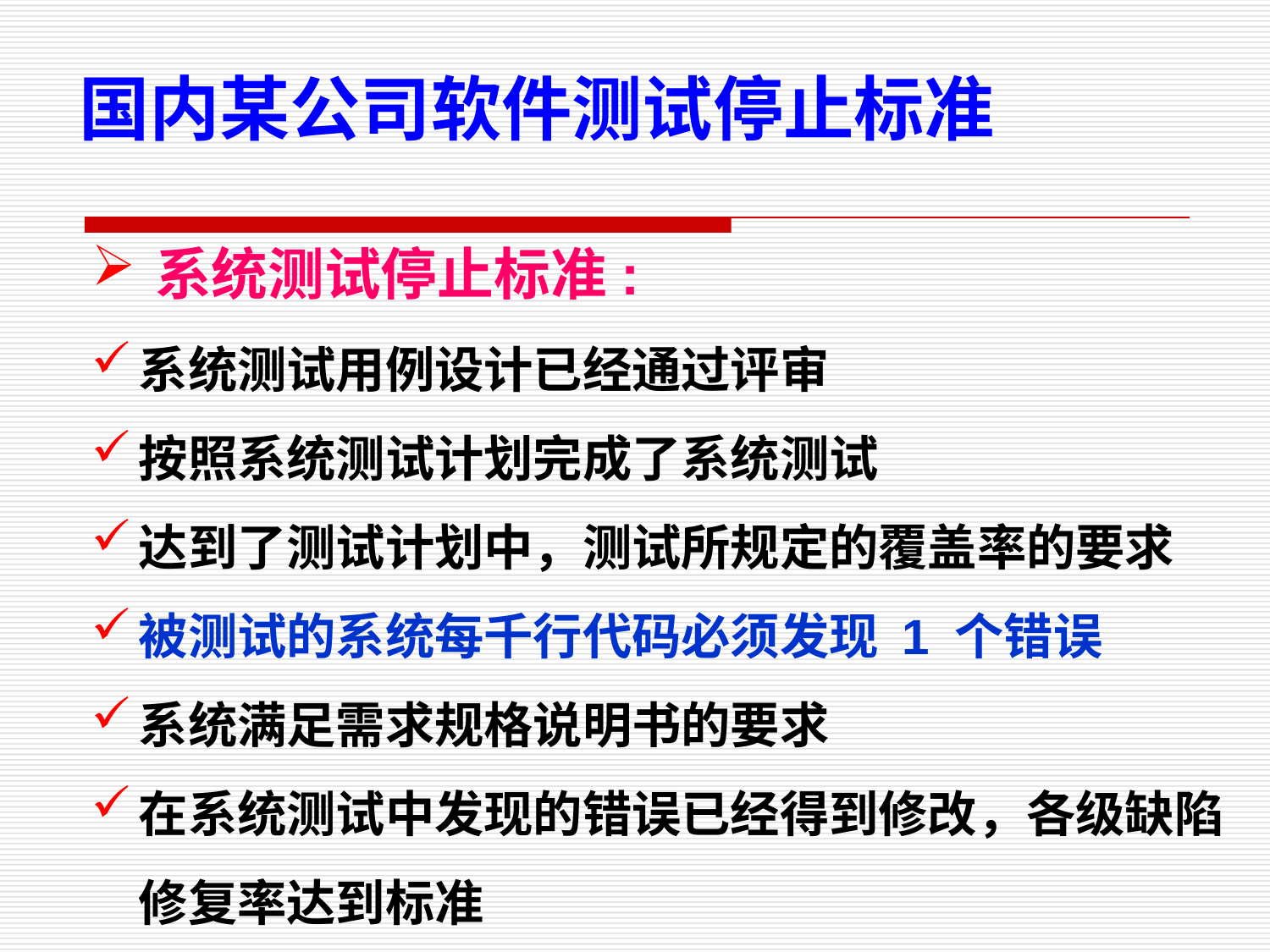

国内某公司软件测试停止标准
系统测试停止标准:
系统测试用例设计已经通过评审
按照系统测试计划完成了系统测试
达到了测试计划中，测试所规定的覆盖率的要求
被测试的系统每千行代码必须发现 1 个错误
系统满足需求规格说明书的要求
在系统测试中发现的错误已经得到修改，各级缺陷修复率达到标准